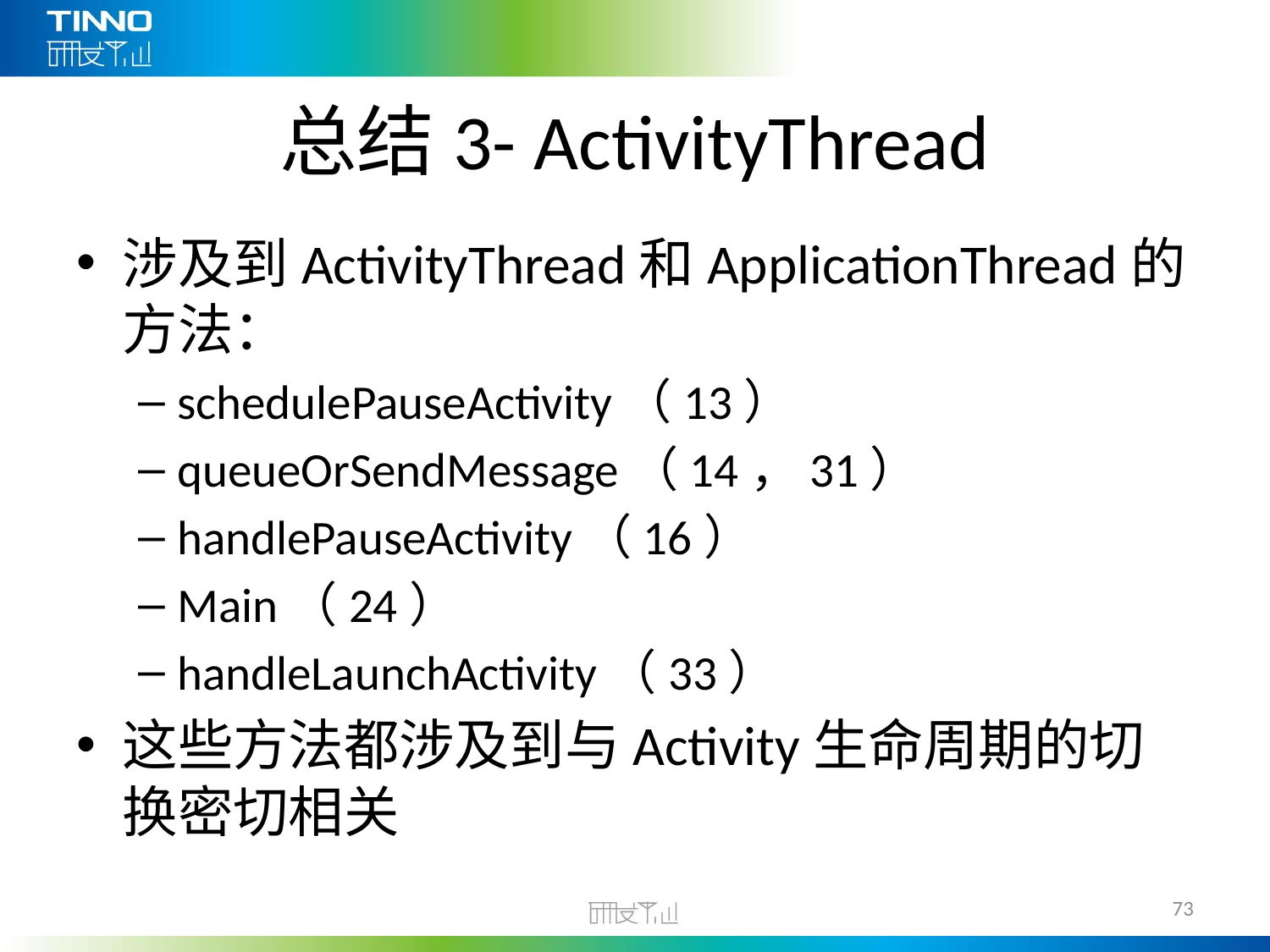

# 总结3- ActivityThread
涉及到ActivityThread和ApplicationThread的方法：
schedulePauseActivity（13）
queueOrSendMessage（14，31）
handlePauseActivity（16）
Main（24）
handleLaunchActivity（33）
这些方法都涉及到与Activity生命周期的切换密切相关

73